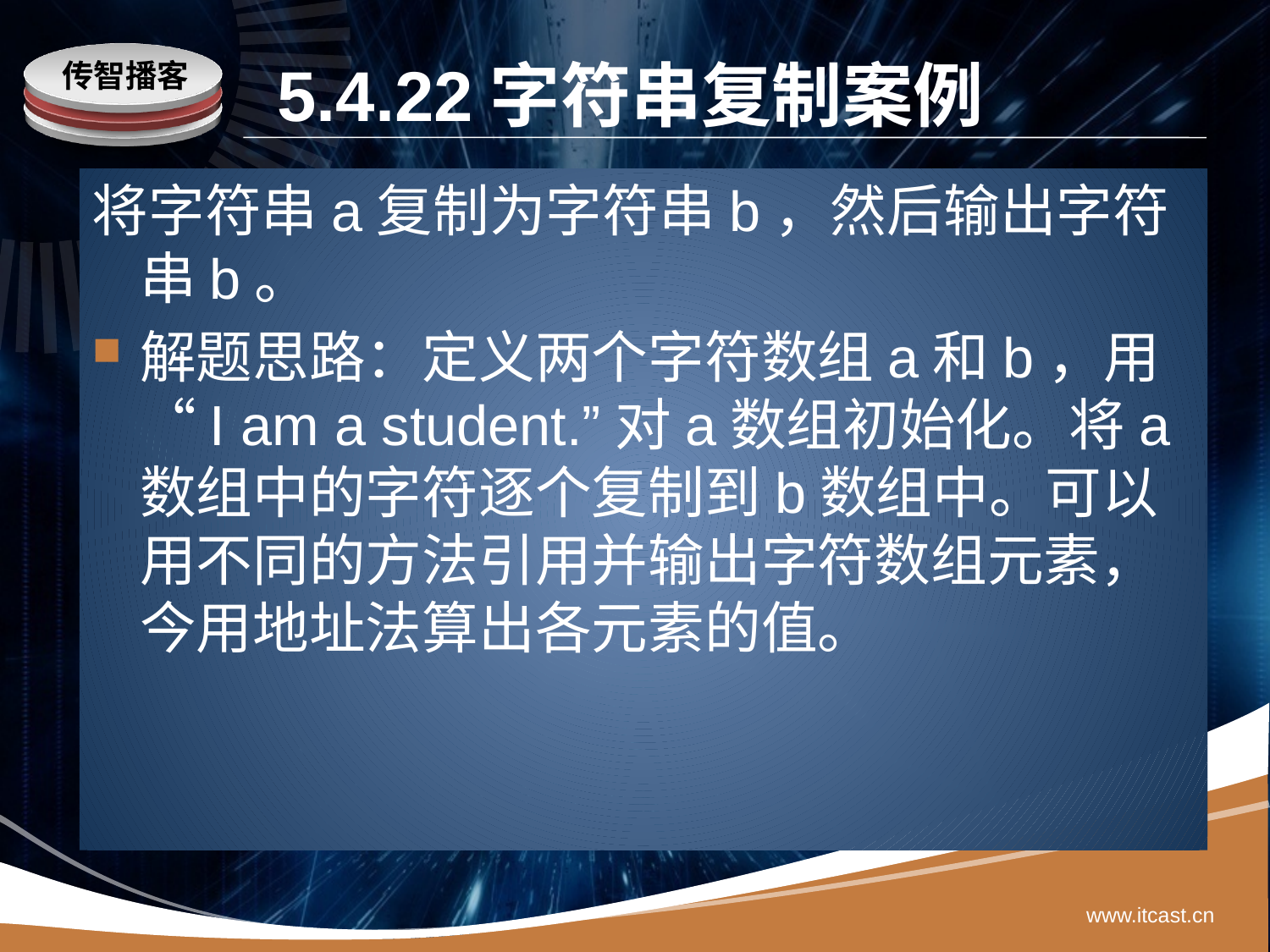

# 5.4.22字符串复制案例
将字符串a复制为字符串b，然后输出字符串b。
解题思路：定义两个字符数组a和b，用“I am a student.”对a数组初始化。将a数组中的字符逐个复制到b数组中。可以用不同的方法引用并输出字符数组元素，今用地址法算出各元素的值。
www.itcast.cn